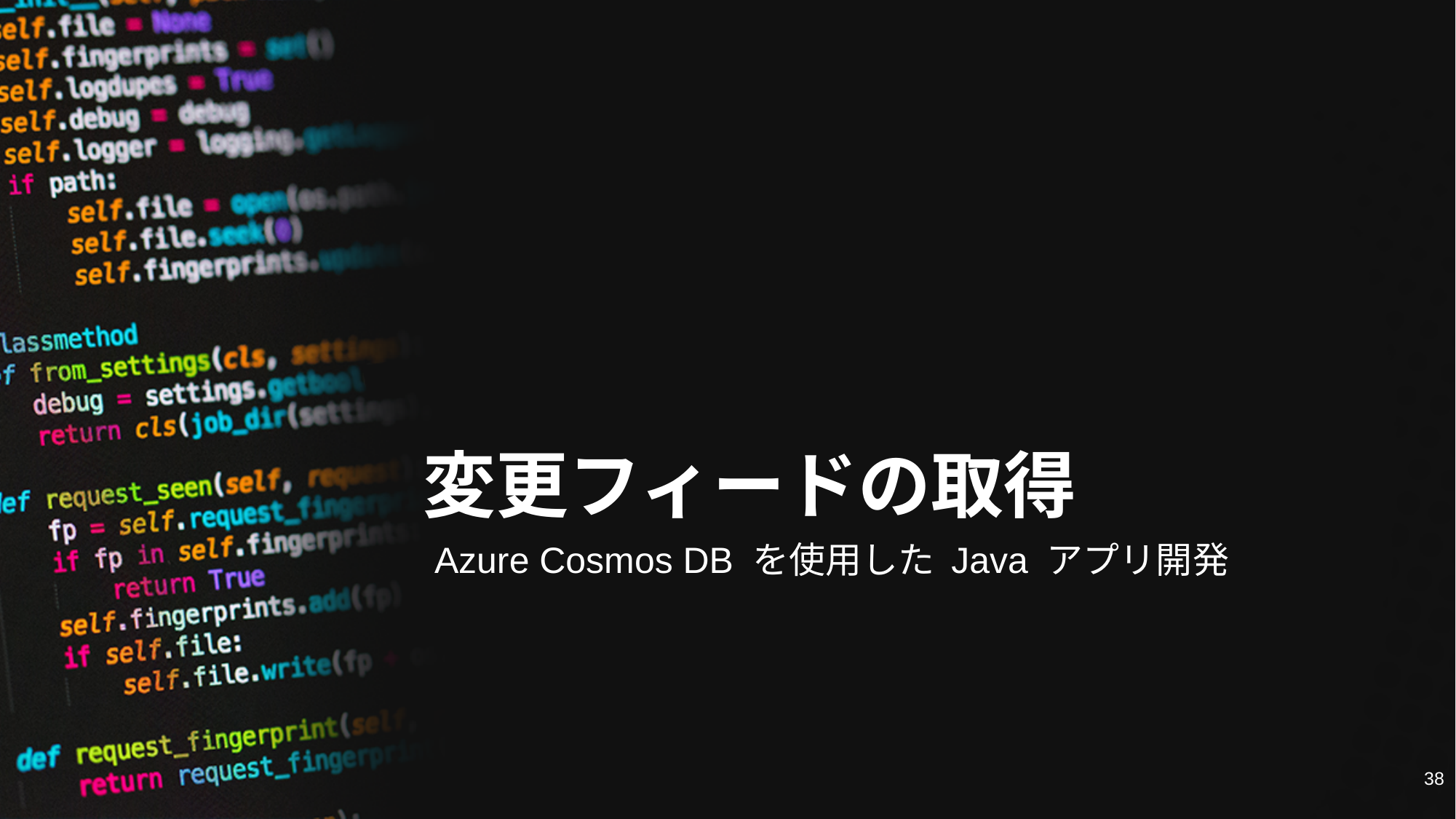

# 変更フィードの取得
Azure Cosmos DB を使用した Java アプリ開発
38